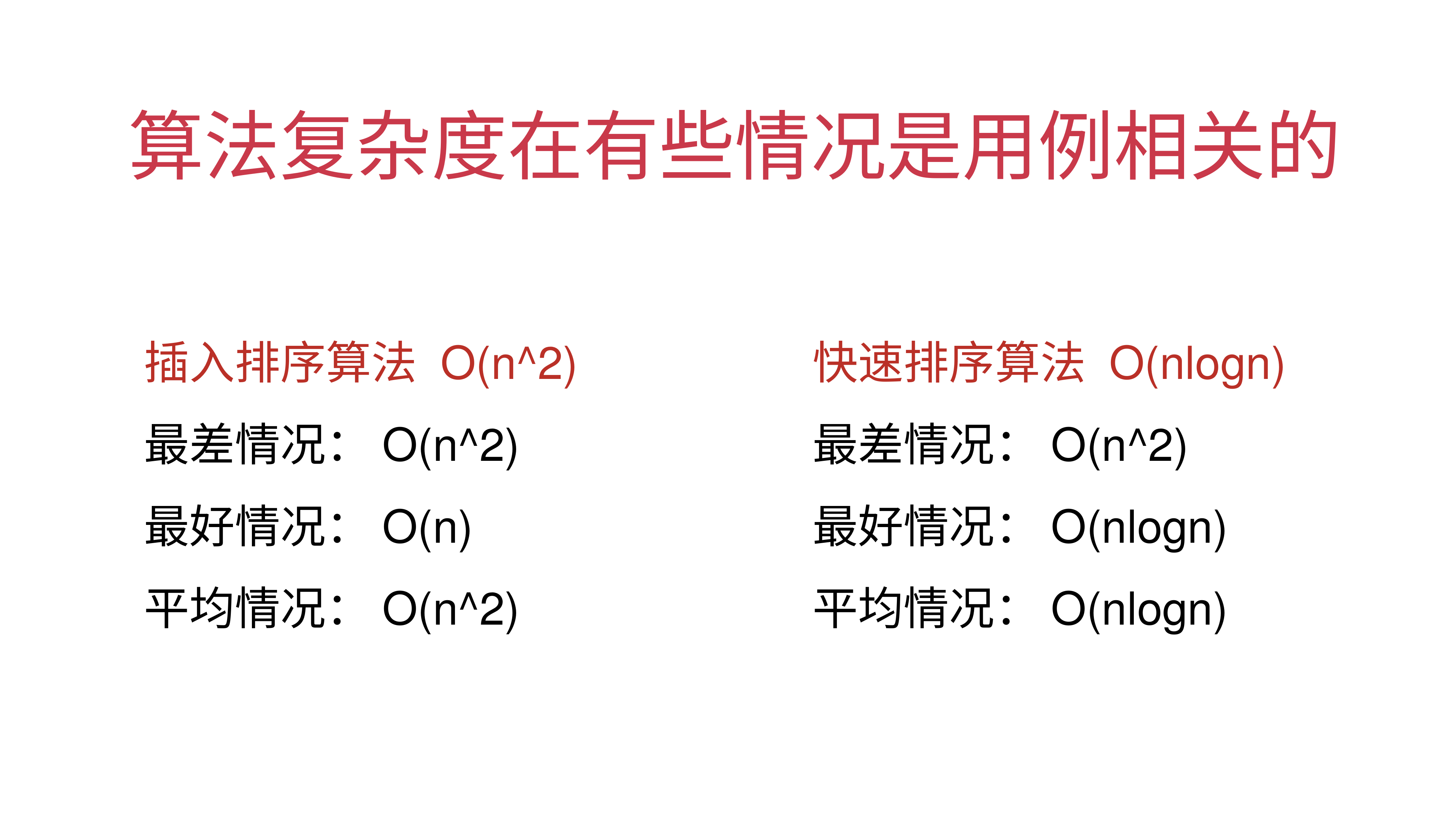

# 算法复杂度在有些情况是用例相关的
插入排序算法 O(n^2)
最差情况：O(n^2)
最好情况：O(n)
平均情况：O(n^2)
快速排序算法 O(nlogn)
最差情况：O(n^2)
最好情况：O(nlogn)
平均情况：O(nlogn)